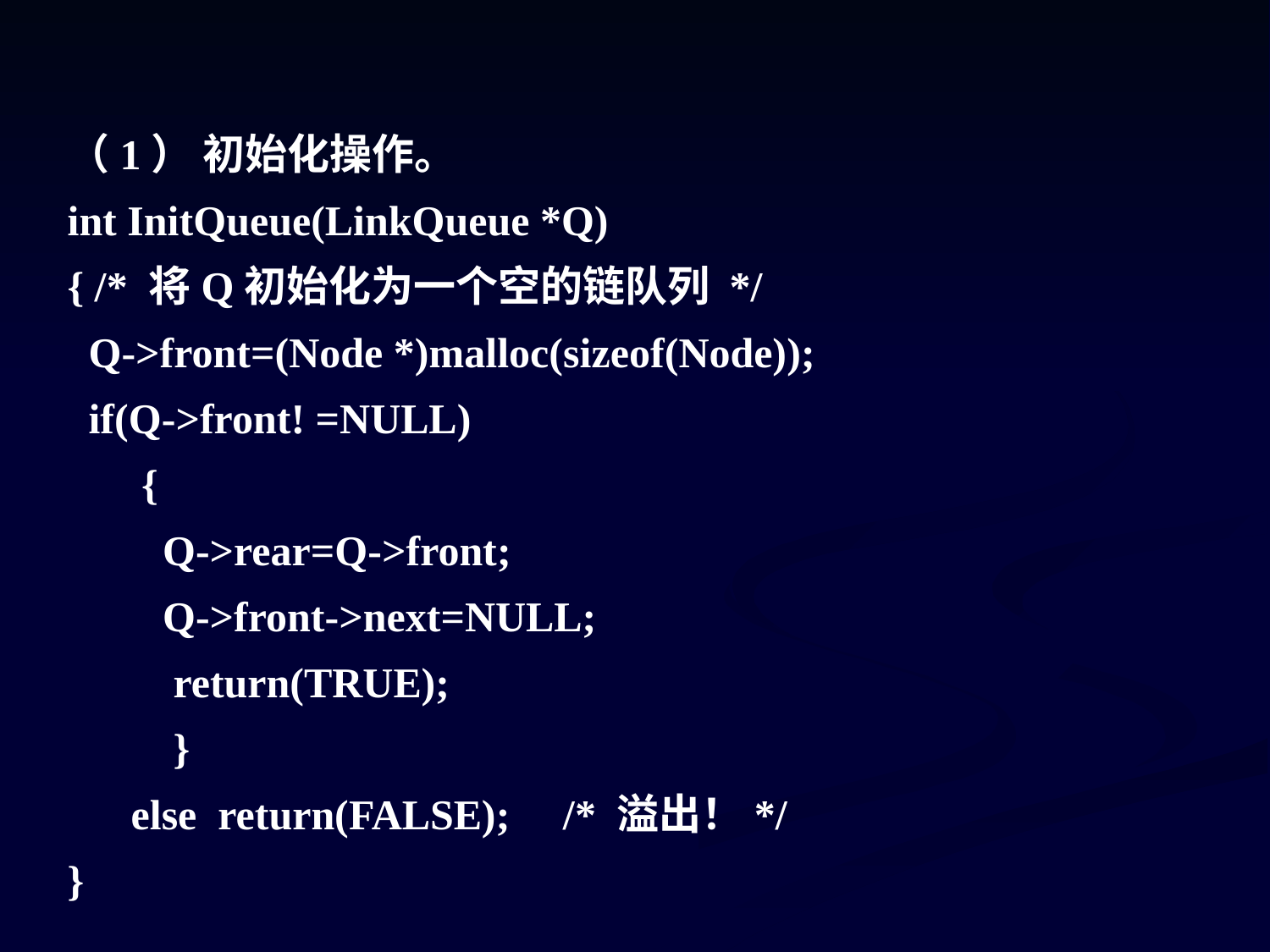

（1） 初始化操作。
int InitQueue(LinkQueue *Q)
{ /* 将Q初始化为一个空的链队列 */
  Q->front=(Node *)malloc(sizeof(Node));
  if(Q->front! =NULL)
       {
         Q->rear=Q->front;
         Q->front->next=NULL;
          return(TRUE);
          }
      else  return(FALSE);     /* 溢出！*/
}